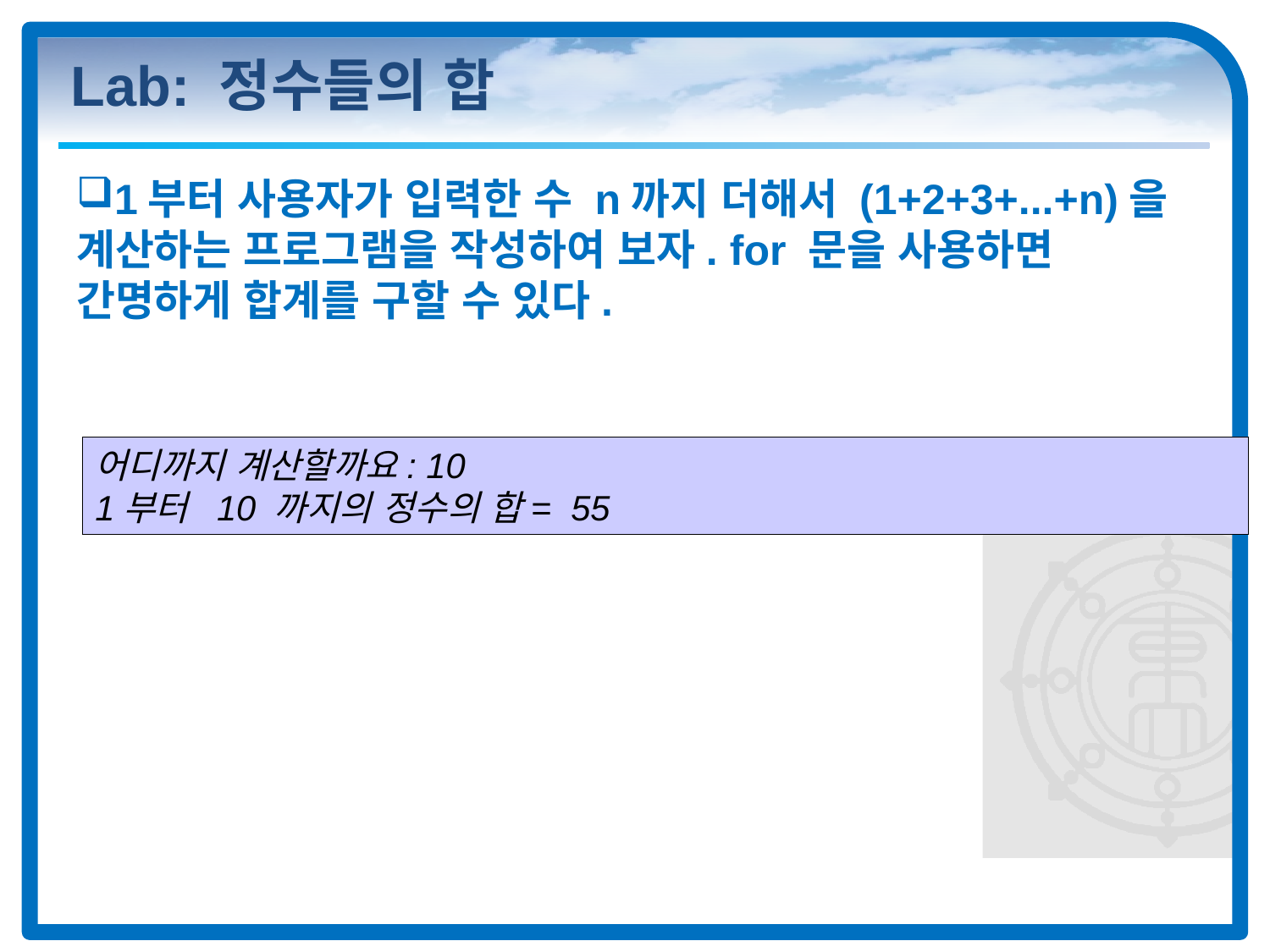

# Lab: 정수들의 합
1부터 사용자가 입력한 수 n까지 더해서 (1+2+3+...+n)을 계산하는 프로그램을 작성하여 보자. for 문을 사용하면 간명하게 합계를 구할 수 있다.
어디까지 계산할까요: 10
1부터  10 까지의 정수의 합=  55